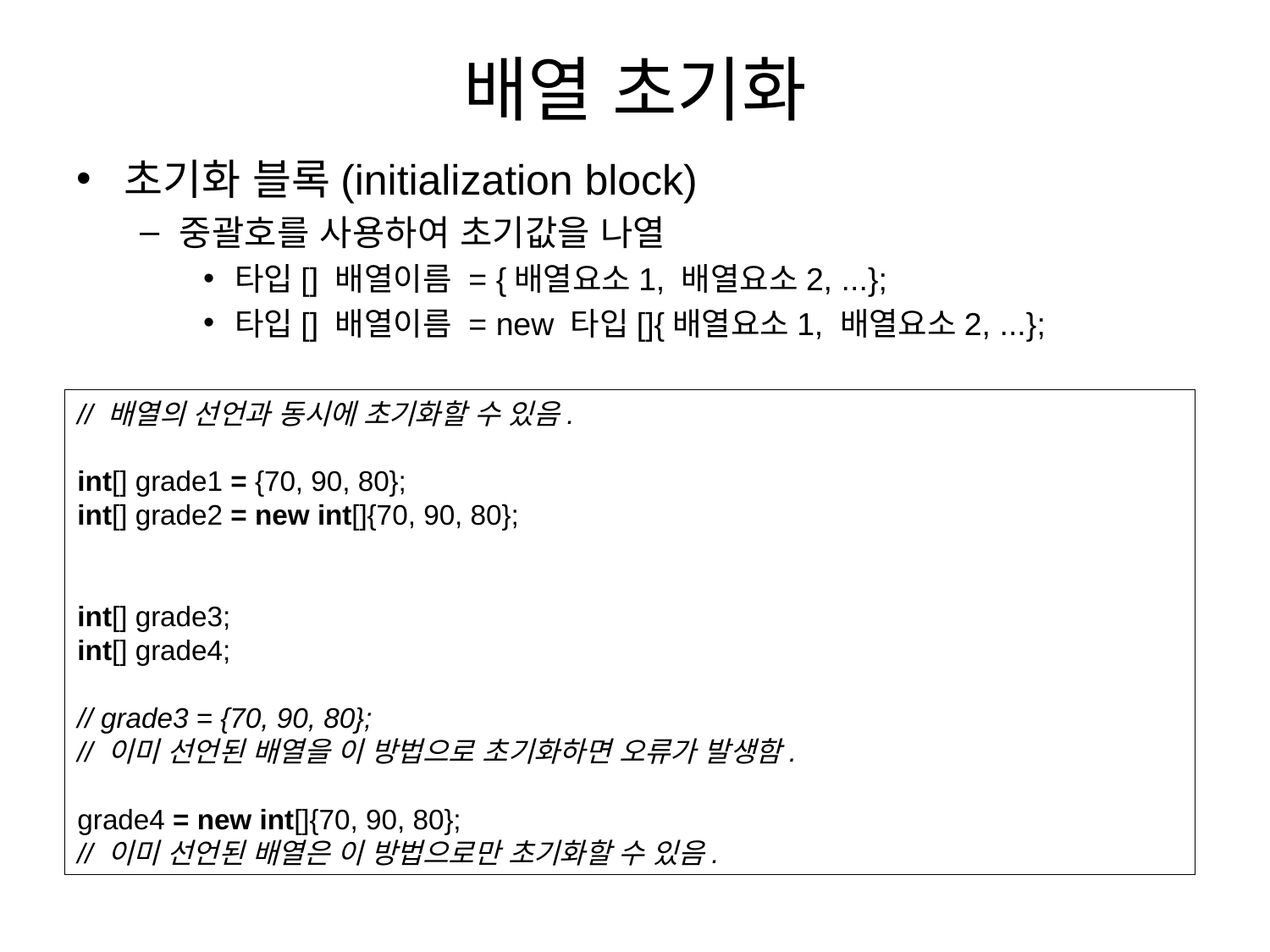

# 배열 초기화
초기화 블록(initialization block)
중괄호를 사용하여 초기값을 나열
타입[] 배열이름 = {배열요소1, 배열요소2, ...};
타입[] 배열이름 = new 타입[]{배열요소1, 배열요소2, ...};
// 배열의 선언과 동시에 초기화할 수 있음.

int[] grade1 = {70, 90, 80};
int[] grade2 = new int[]{70, 90, 80};

int[] grade3;
int[] grade4;

// grade3 = {70, 90, 80};
// 이미 선언된 배열을 이 방법으로 초기화하면 오류가 발생함.

grade4 = new int[]{70, 90, 80};
// 이미 선언된 배열은 이 방법으로만 초기화할 수 있음.